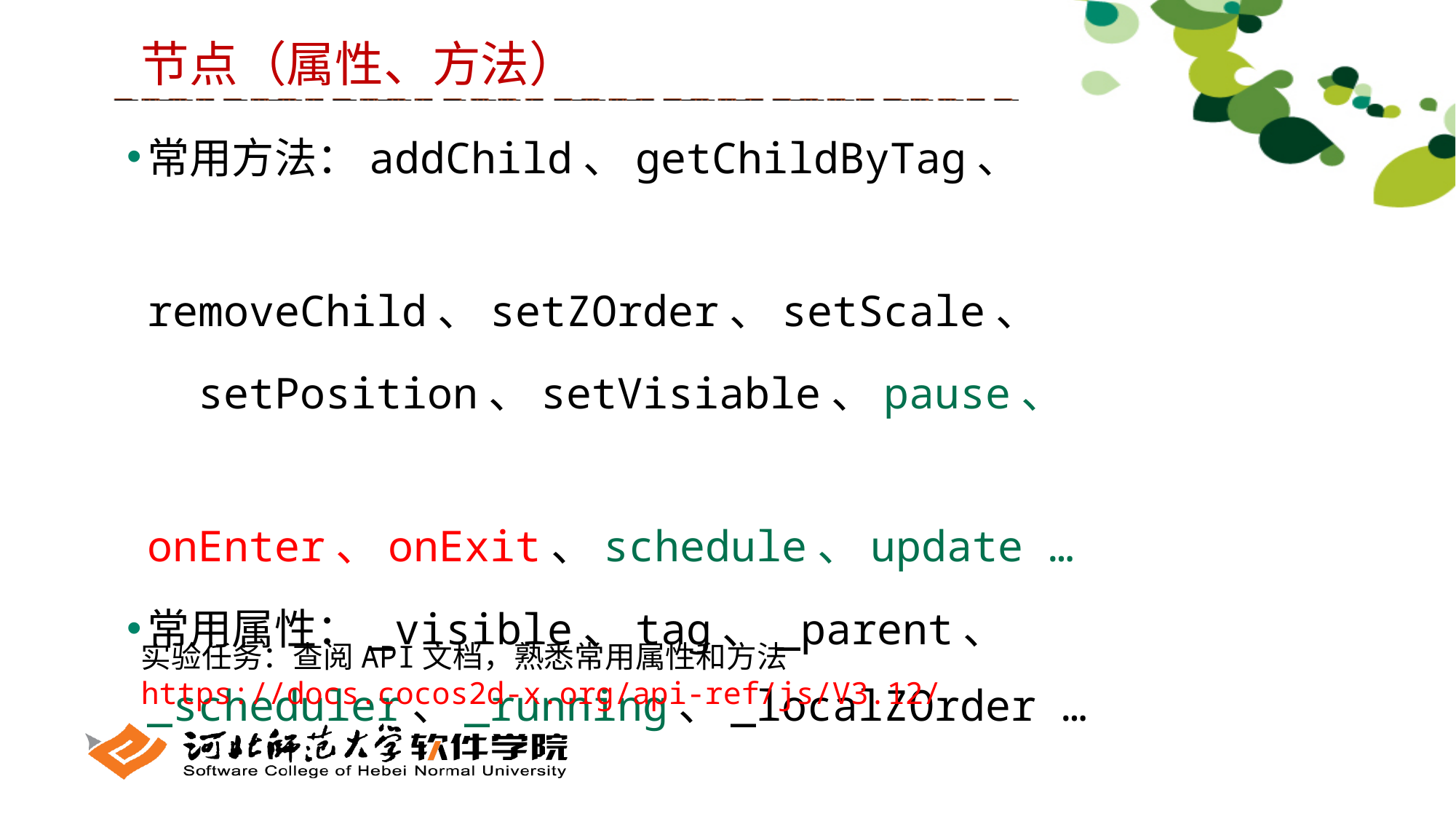

节点（属性、方法）
常用方法：addChild、getChildByTag、
								removeChild、setZOrder、setScale、
	  setPosition、setVisiable、pause、
	  onEnter、onExit、schedule、update …
常用属性：_visible、tag、_parent、
_scheduler、_running、_localZOrder …
实验任务：查阅API文档，熟悉常用属性和方法
https://docs.cocos2d-x.org/api-ref/js/V3.12/